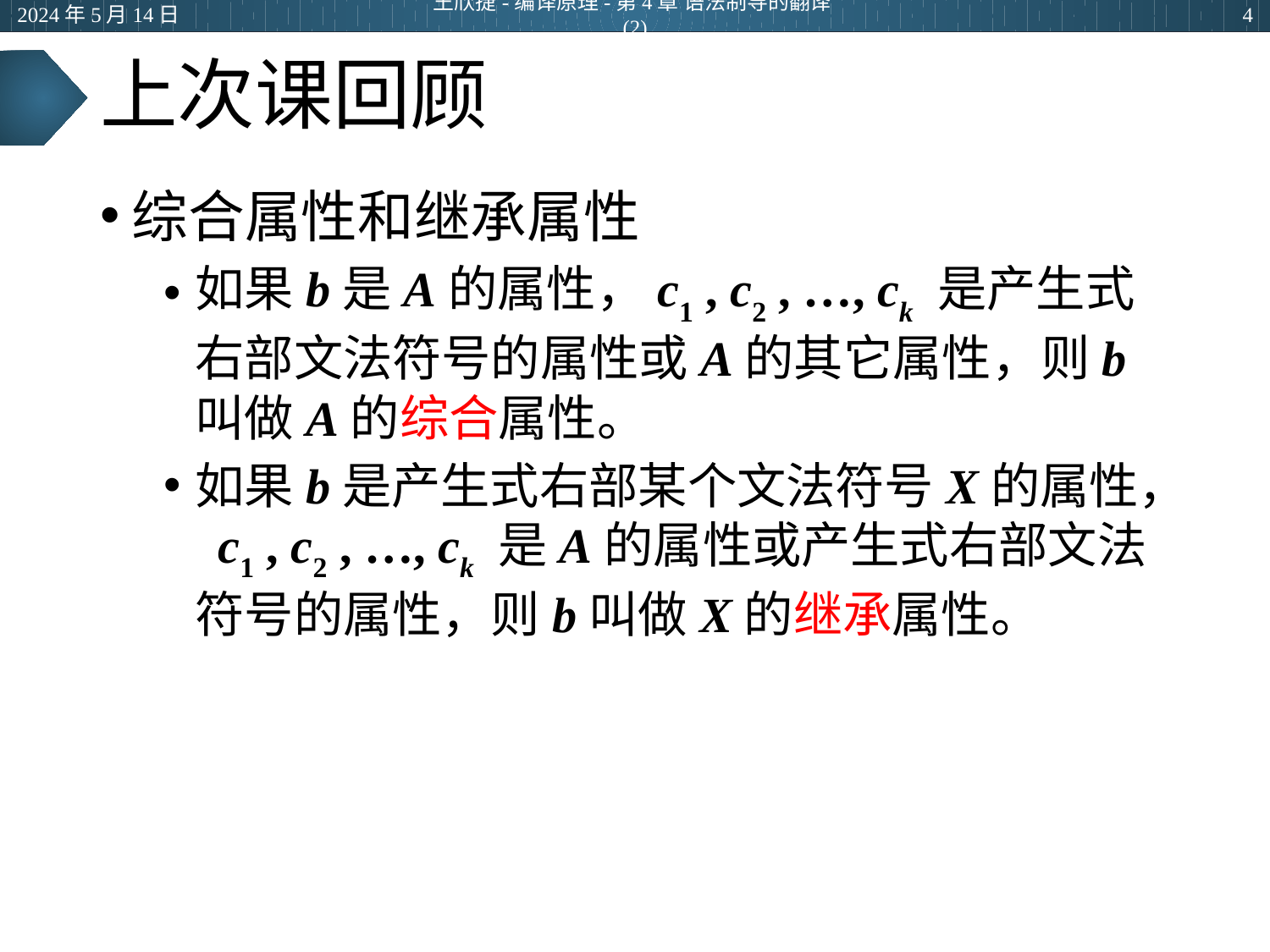

2024年5月14日
王欣捷-编译原理-第4章 语法制导的翻译(2)
4
# 上次课回顾
综合属性和继承属性
如果b是A的属性，c1 , c2 , …, ck 是产生式右部文法符号的属性或A的其它属性，则b叫做A的综合属性。
如果b是产生式右部某个文法符号X的属性， c1 , c2 , …, ck 是A的属性或产生式右部文法符号的属性，则b叫做X的继承属性。